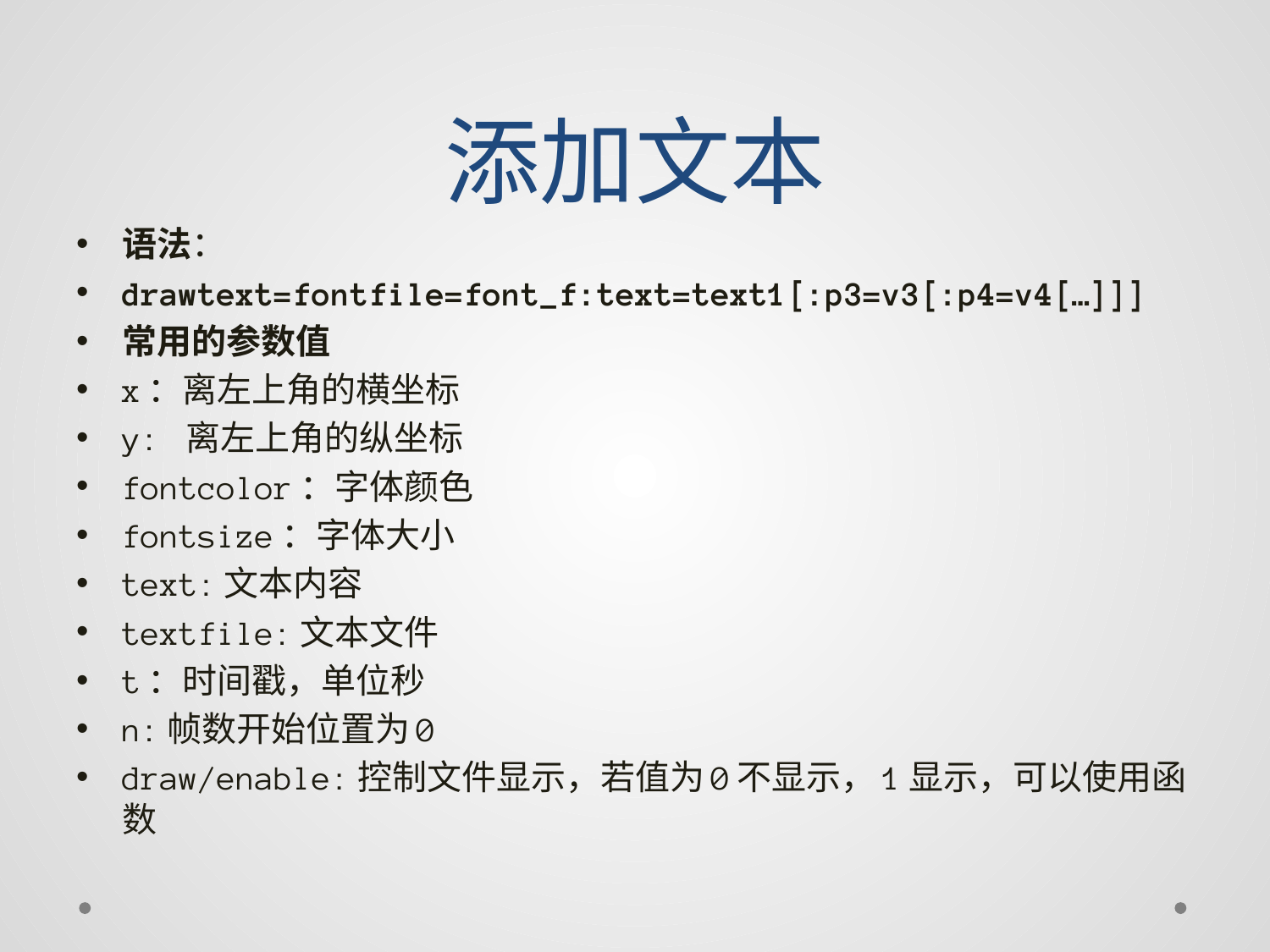

# 添加文本
语法：
drawtext=fontfile=font_f:text=text1[:p3=v3[:p4=v4[…]]]
常用的参数值
x：离左上角的横坐标
y: 离左上角的纵坐标
fontcolor：字体颜色
fontsize：字体大小
text:文本内容
textfile:文本文件
t：时间戳，单位秒
n:帧数开始位置为0
draw/enable:控制文件显示，若值为0不显示，1显示，可以使用函数